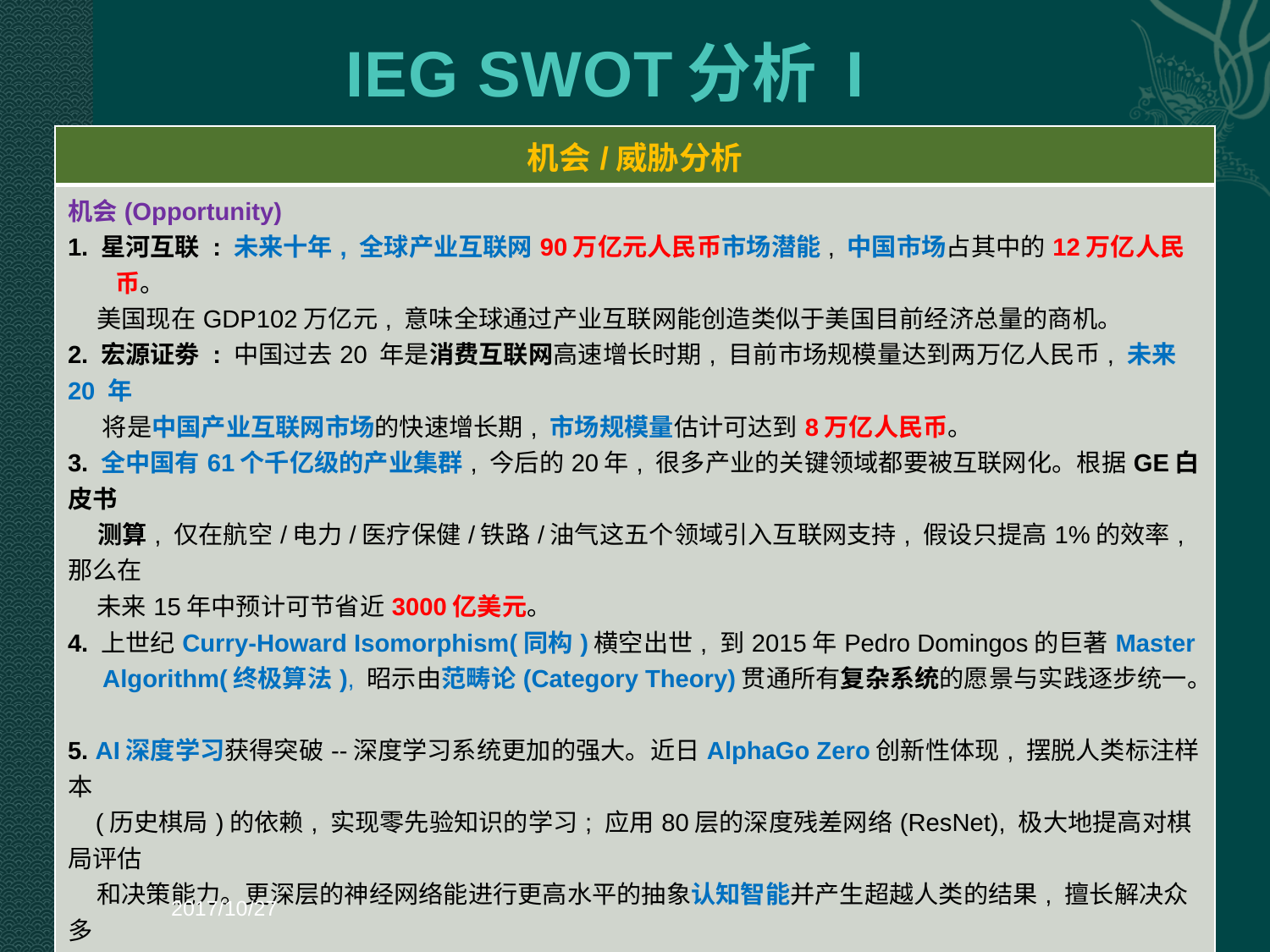

# IEG SWOT分析 I
| 机会/威胁分析 |
| --- |
| 机会(Opportunity) 1. 星河互联 : 未来十年, 全球产业互联网90万亿元人民币市场潜能, 中国市场占其中的12万亿人民币。 美国现在GDP102万亿元, 意味全球通过产业互联网能创造类似于美国目前经济总量的商机。 2. 宏源证劵 : 中国过去20 年是消费互联网高速增长时期, 目前市场规模量达到两万亿人民币, 未来20 年 将是中国产业互联网市场的快速增长期, 市场规模量估计可达到8万亿人民币。 3. 全中国有61个千亿级的产业集群, 今后的20年, 很多产业的关键领域都要被互联网化。根据GE白皮书 测算, 仅在航空/电力/医疗保健/铁路/油气这五个领域引入互联网支持, 假设只提高1%的效率, 那么在 未来15年中预计可节省近3000亿美元。 4. 上世纪Curry-Howard Isomorphism(同构)横空出世, 到2015年Pedro Domingos的巨著Master Algorithm(终极算法), 昭示由范畴论(Category Theory)贯通所有复杂系统的愿景与实践逐步统一。 5. AI深度学习获得突破--深度学习系统更加的强大。近日AlphaGo Zero创新性体现, 摆脱人类标注样本 (历史棋局)的依赖, 实现零先验知识的学习; 应用80层的深度残差网络(ResNet), 极大地提高对棋局评估 和决策能力。更深层的神经网络能进行更高水平的抽象认知智能并产生超越人类的结果, 擅长解决众多 领域的难题。 |
| 威胁(Threaten) 1. 谷歌/Facebook/亚马逊/微软/苹果都想方设法在云端建立人工智能服务生态系统。 2. IBM2016年宣布, 将转型成“Cognitive Solution & Cloud Platform Company”(认知解决方案 和云平台公司), 收入超过55%的两大部门, 全球业务咨询GBS和技术服务GTS将不复存在。 3. 百度大脑计划, 阿里巴巴建构<智能物联>生态圈, 腾讯<TOS+战略>布局智能硬件。 4. 在2013年广为关注的一篇研究中，Carl Benedikt Frey 和 Michael Osborne 核查了702种职业的 计算能力, 并发现美国47%的工人都面临着工作自动化的风险。经济学家正在担心「职业两极化」的 风险, 也就是说中层技术的工作(例如制造业)正在消失, 而低等和高等工作在扩张。 |
2017/10/27
21